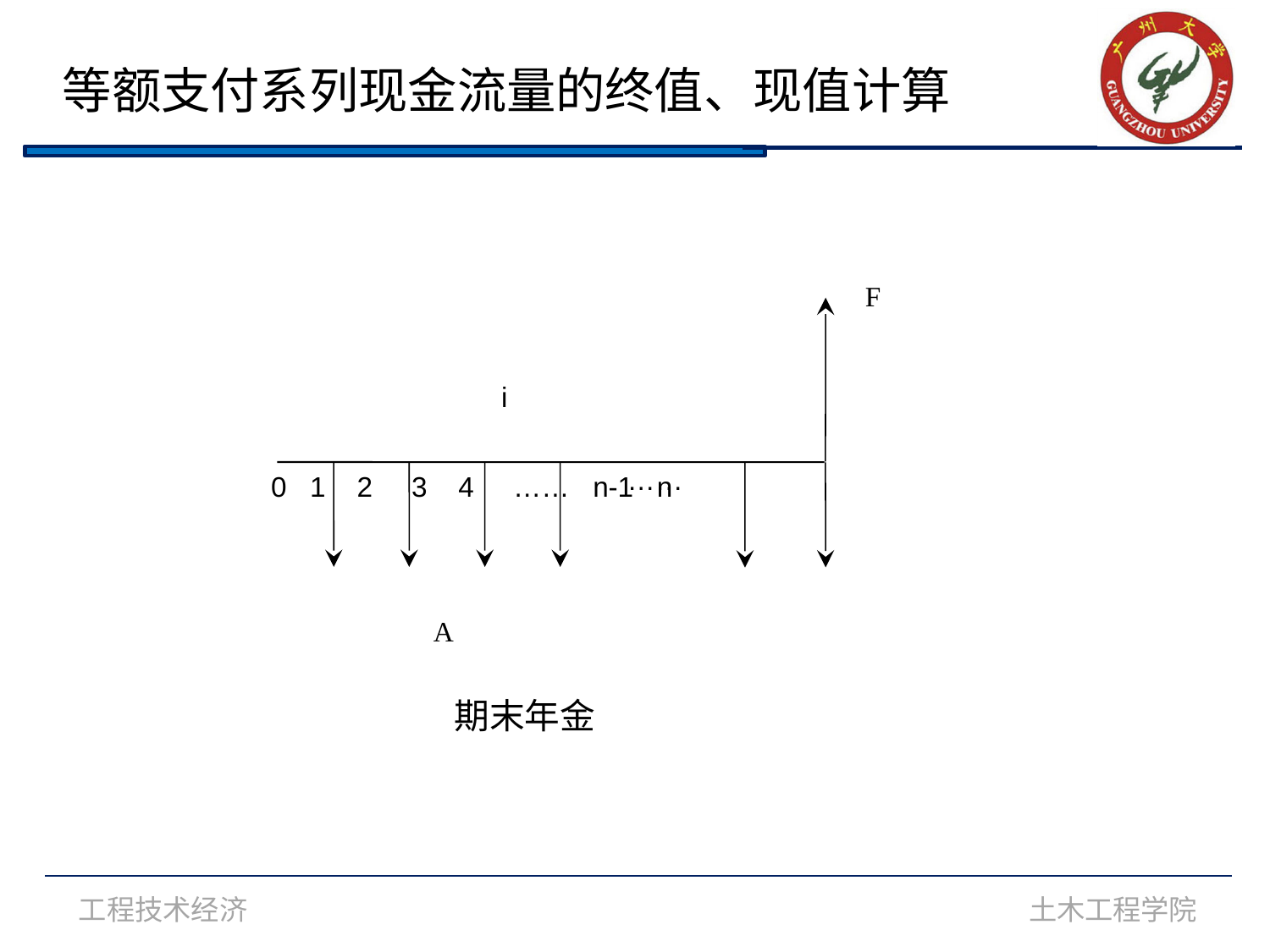

等额支付系列现金流量的终值、现值计算
F

 i
……

   0   1    2     3    4     ……   n-1   n

A
　　　　　期末年金